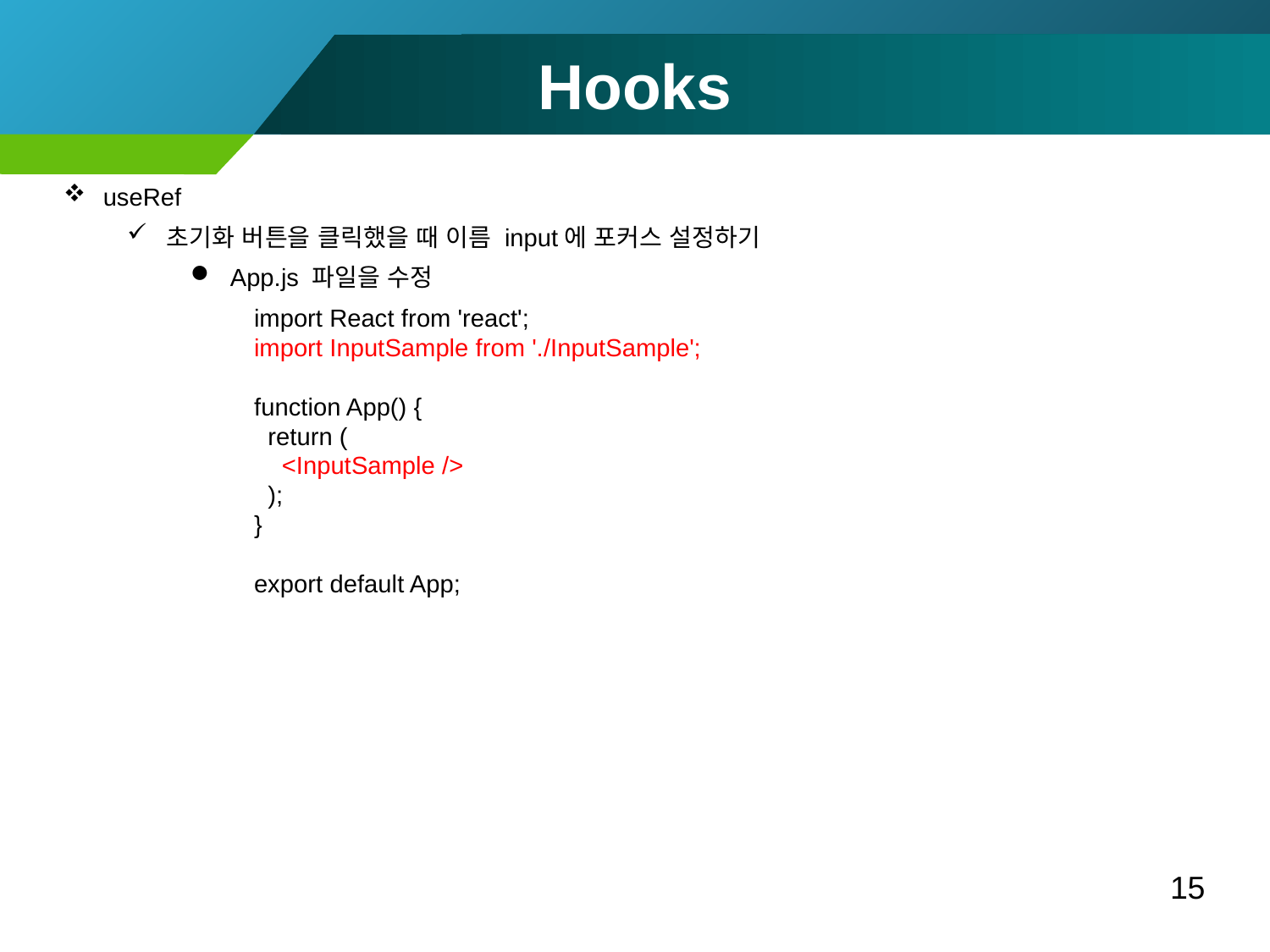

Hooks
useRef
초기화 버튼을 클릭했을 때 이름 input에 포커스 설정하기
App.js 파일을 수정
import React from 'react';
import InputSample from './InputSample';

function App() {
  return (
    <InputSample />
  );
}

export default App;
15